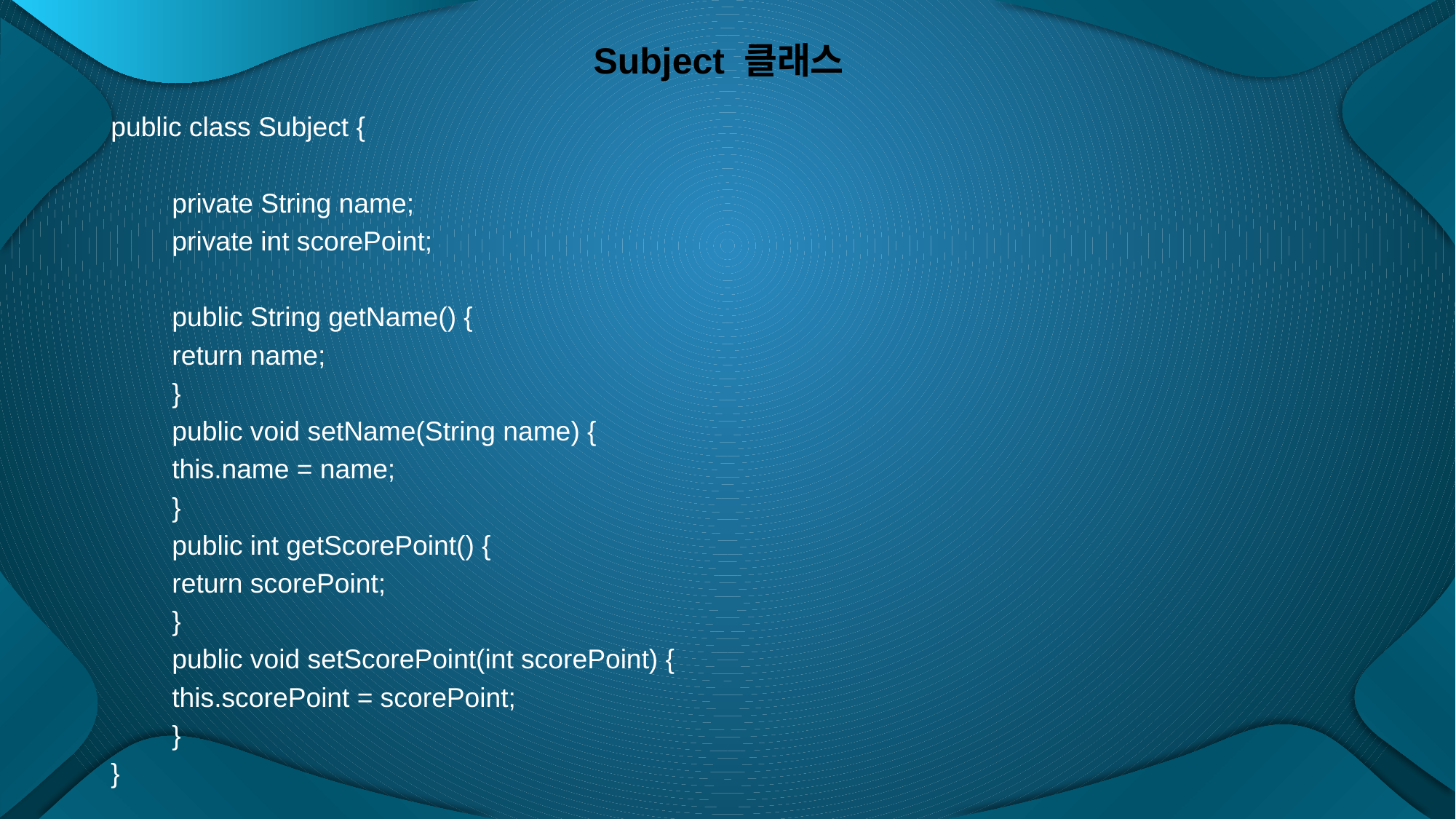

# Subject 클래스
public class Subject {

	private String name;
	private int scorePoint;

	public String getName() {
		return name;
	}
	public void setName(String name) {
		this.name = name;
	}
	public int getScorePoint() {
		return scorePoint;
	}
	public void setScorePoint(int scorePoint) {
		this.scorePoint = scorePoint;
	}
}